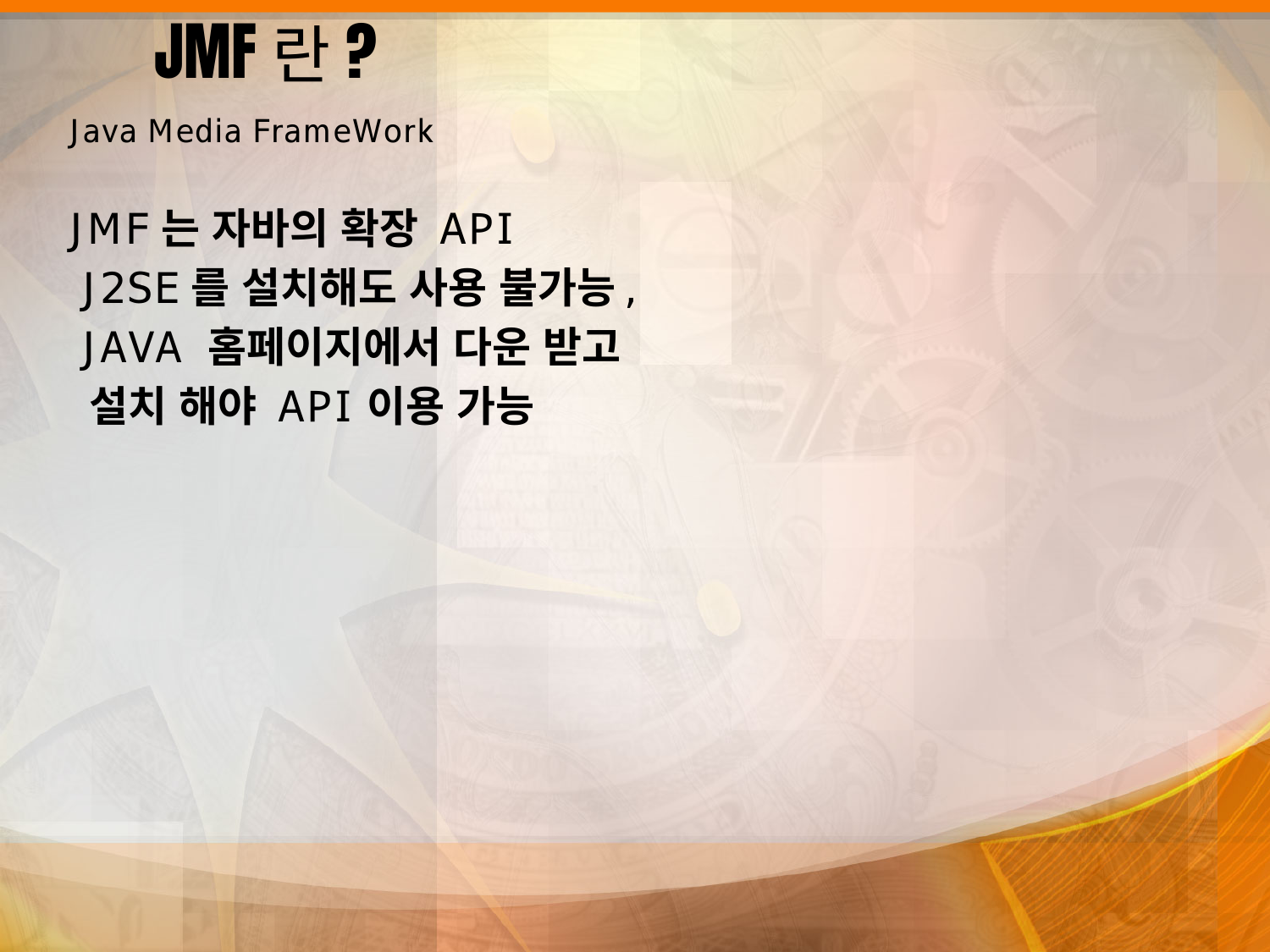

# JMF란?
Java Media FrameWork

JMF는 자바의 확장 API
 J2SE를 설치해도 사용 불가능,
 JAVA 홈페이지에서 다운 받고
 설치 해야 API이용 가능